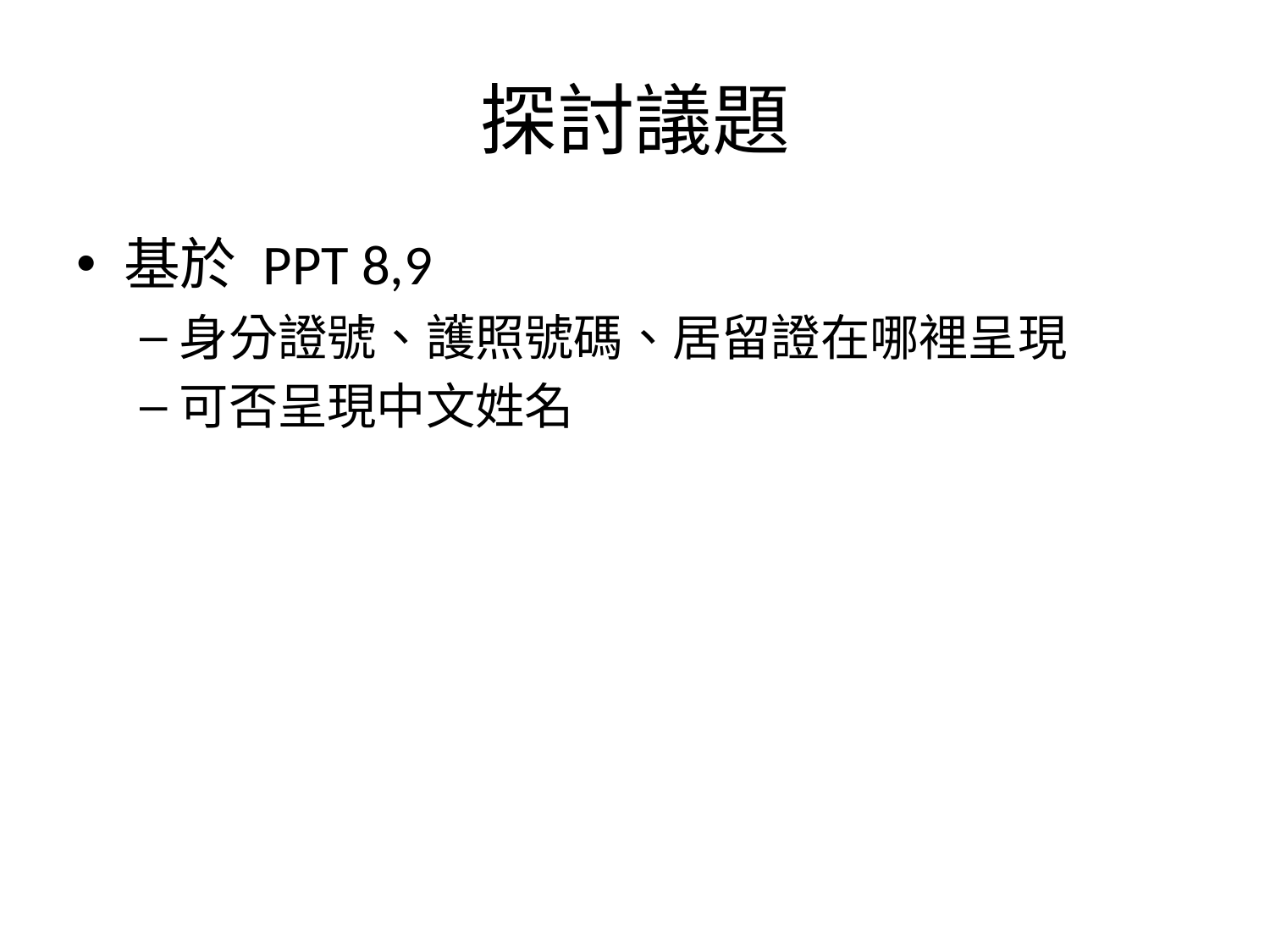

# 探討議題
基於 PPT 8,9
身分證號、護照號碼、居留證在哪裡呈現
可否呈現中文姓名